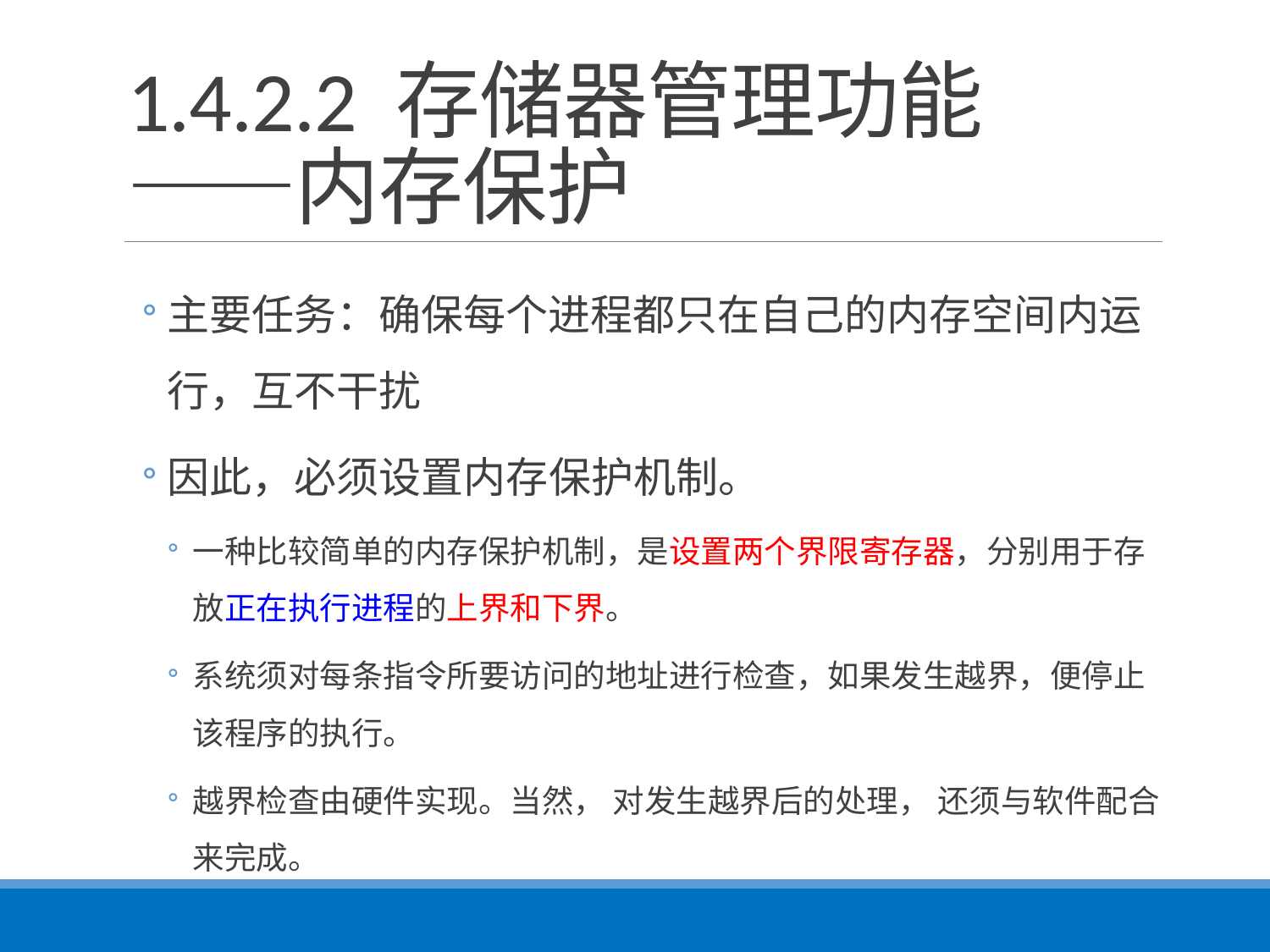

# 1.4.2.2 存储器管理功能 ——内存保护
主要任务：确保每个进程都只在自己的内存空间内运行，互不干扰
因此，必须设置内存保护机制。
一种比较简单的内存保护机制，是设置两个界限寄存器，分别用于存放正在执行进程的上界和下界。
系统须对每条指令所要访问的地址进行检查，如果发生越界，便停止该程序的执行。
越界检查由硬件实现。当然， 对发生越界后的处理， 还须与软件配合来完成。